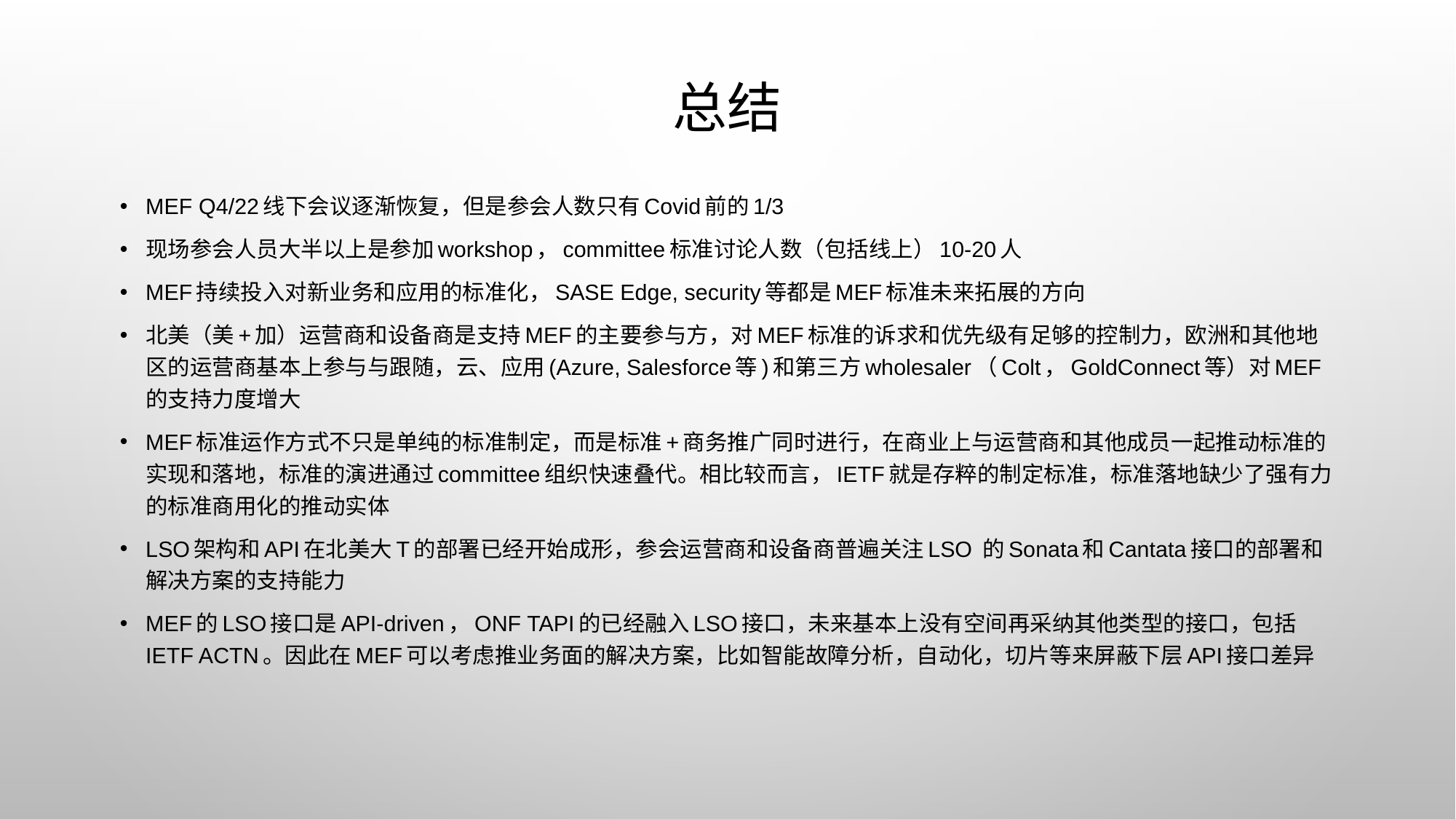

# 总结
MEF Q4/22线下会议逐渐恢复，但是参会人数只有Covid前的1/3
现场参会人员大半以上是参加workshop，committee标准讨论人数（包括线上）10-20人
MEF持续投入对新业务和应用的标准化，SASE Edge, security等都是MEF标准未来拓展的方向
北美（美+加）运营商和设备商是支持MEF的主要参与方，对MEF标准的诉求和优先级有足够的控制力，欧洲和其他地区的运营商基本上参与与跟随，云、应用(Azure, Salesforce等)和第三方wholesaler（Colt，GoldConnect等）对MEF的支持力度增大
MEF标准运作方式不只是单纯的标准制定，而是标准+商务推广同时进行，在商业上与运营商和其他成员一起推动标准的实现和落地，标准的演进通过committee组织快速叠代。相比较而言，IETF就是存粹的制定标准，标准落地缺少了强有力的标准商用化的推动实体
LSO架构和API在北美大T的部署已经开始成形，参会运营商和设备商普遍关注LSO 的Sonata和Cantata接口的部署和解决方案的支持能力
MEF的LSO接口是API-driven，ONF TAPI的已经融入LSO接口，未来基本上没有空间再采纳其他类型的接口，包括IETF ACTN。因此在MEF可以考虑推业务面的解决方案，比如智能故障分析，自动化，切片等来屏蔽下层API接口差异